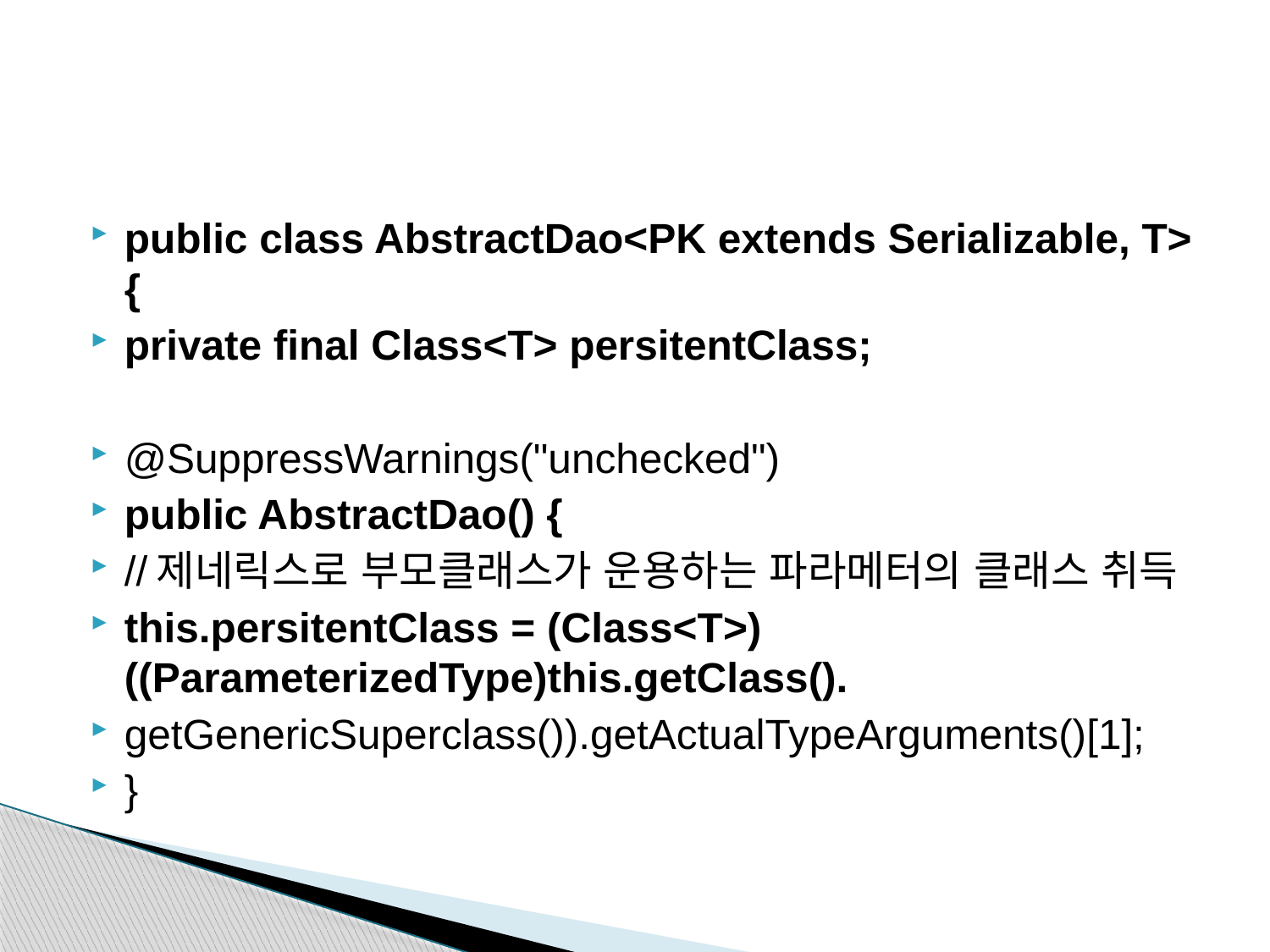

#
public class AbstractDao<PK extends Serializable, T> {
private final Class<T> persitentClass;

@SuppressWarnings("unchecked")
public AbstractDao() {
//제네릭스로 부모클래스가 운용하는 파라메터의 클래스 취득
this.persitentClass = (Class<T>)((ParameterizedType)this.getClass().
getGenericSuperclass()).getActualTypeArguments()[1];
}